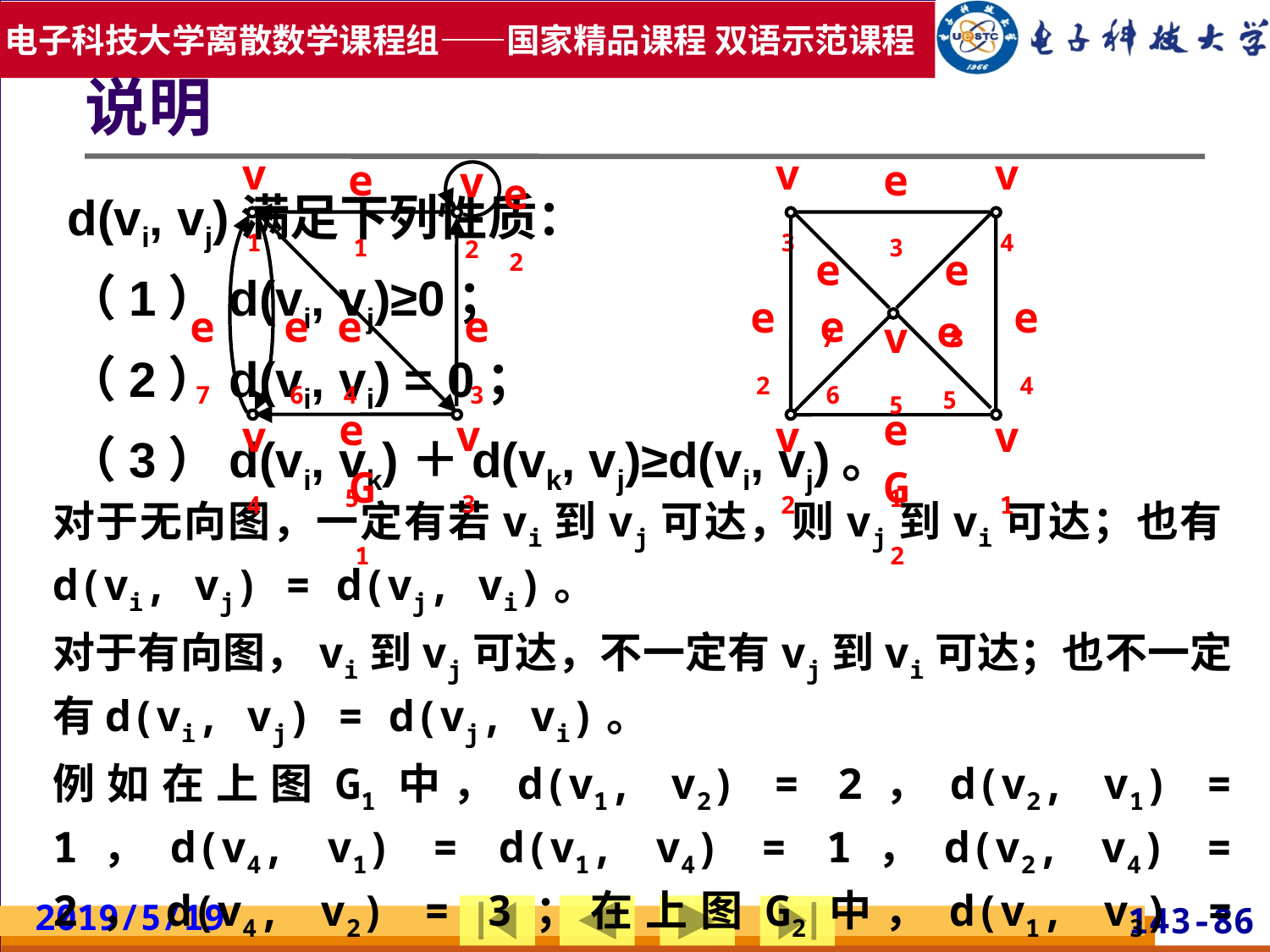

说明
v1
v3
v4
e1
e3
v2

e2

e7
e8
e2
e4
e7
e6
e4
e3
e6
e5

v5

e5
e1
v3
v4

v2

v1

G1
G2
d(vi, vj)满足下列性质：
（1）d(vi, vj)≥0；
（2）d(vi, vi) = 0；
（3）d(vi, vk)＋d(vk, vj)≥d(vi, vj)。
对于无向图，一定有若vi到vj可达，则vj到vi可达；也有d(vi, vj) = d(vj, vi)。
对于有向图，vi到vj可达，不一定有vj到vi可达；也不一定有d(vi, vj) = d(vj, vi)。
例如在上图G1中，d(v1, v2) = 2，d(v2, v1) = 1，d(v4, v1) = d(v1, v4) = 1，d(v2, v4) = 2，d(v4, v2) = 3；在上图G2中，d(v1, v3) = 2，d(v3, v4) = 1，d(v2, v4) = 2。
2019/5/19